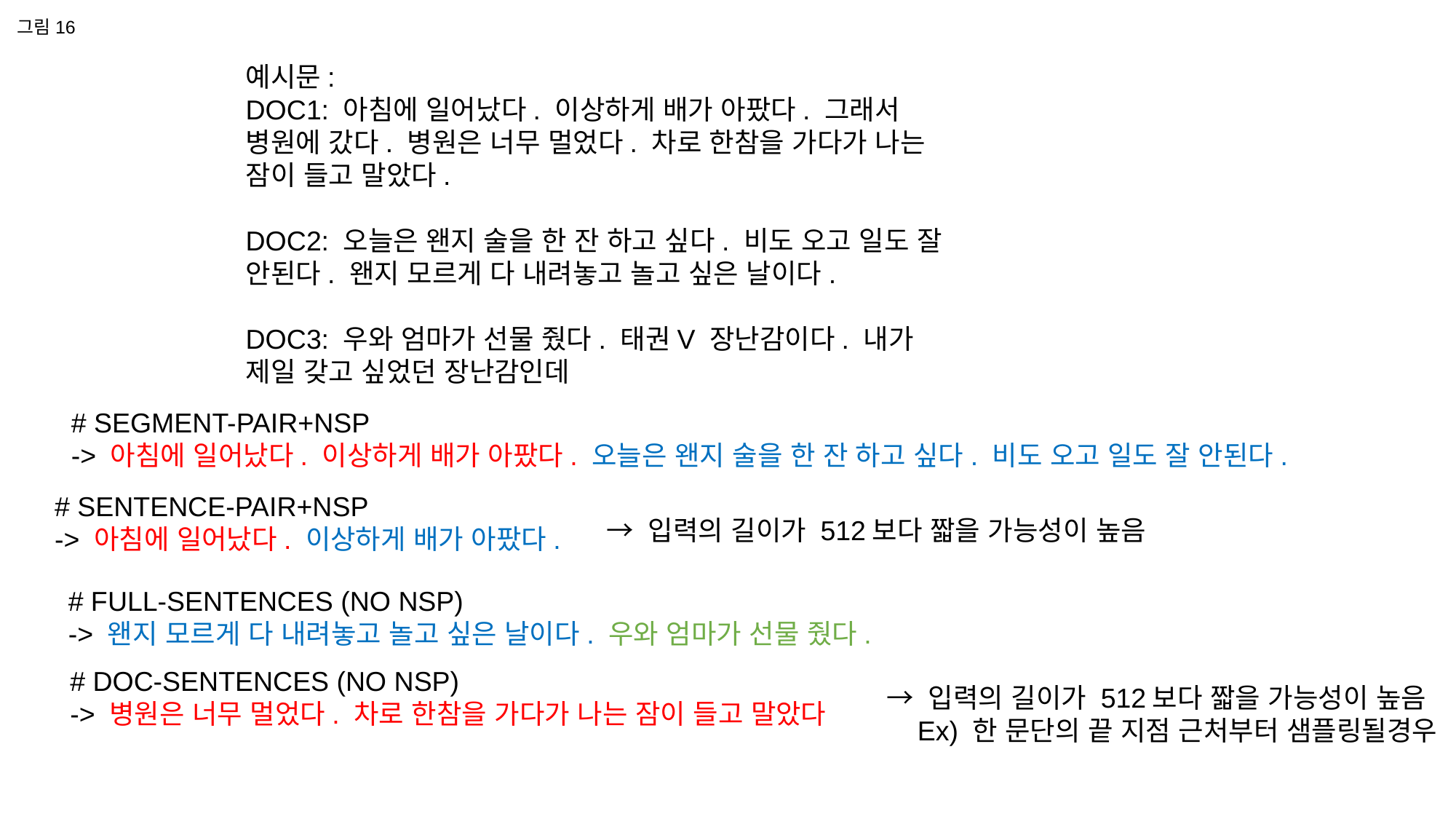

그림16
예시문:
DOC1: 아침에 일어났다. 이상하게 배가 아팠다. 그래서 병원에 갔다. 병원은 너무 멀었다. 차로 한참을 가다가 나는 잠이 들고 말았다.

DOC2: 오늘은 왠지 술을 한 잔 하고 싶다. 비도 오고 일도 잘 안된다. 왠지 모르게 다 내려놓고 놀고 싶은 날이다.

DOC3: 우와 엄마가 선물 줬다. 태권V 장난감이다. 내가 제일 갖고 싶었던 장난감인데
# SEGMENT-PAIR+NSP
-> 아침에 일어났다. 이상하게 배가 아팠다. 오늘은 왠지 술을 한 잔 하고 싶다. 비도 오고 일도 잘 안된다.
# SENTENCE-PAIR+NSP
-> 아침에 일어났다. 이상하게 배가 아팠다.
→ 입력의 길이가 512보다 짧을 가능성이 높음
# FULL-SENTENCES (NO NSP)
-> 왠지 모르게 다 내려놓고 놀고 싶은 날이다. 우와 엄마가 선물 줬다.
# DOC-SENTENCES (NO NSP)
-> 병원은 너무 멀었다. 차로 한참을 가다가 나는 잠이 들고 말았다
→ 입력의 길이가 512보다 짧을 가능성이 높음
    Ex) 한 문단의 끝 지점 근처부터 샘플링될경우